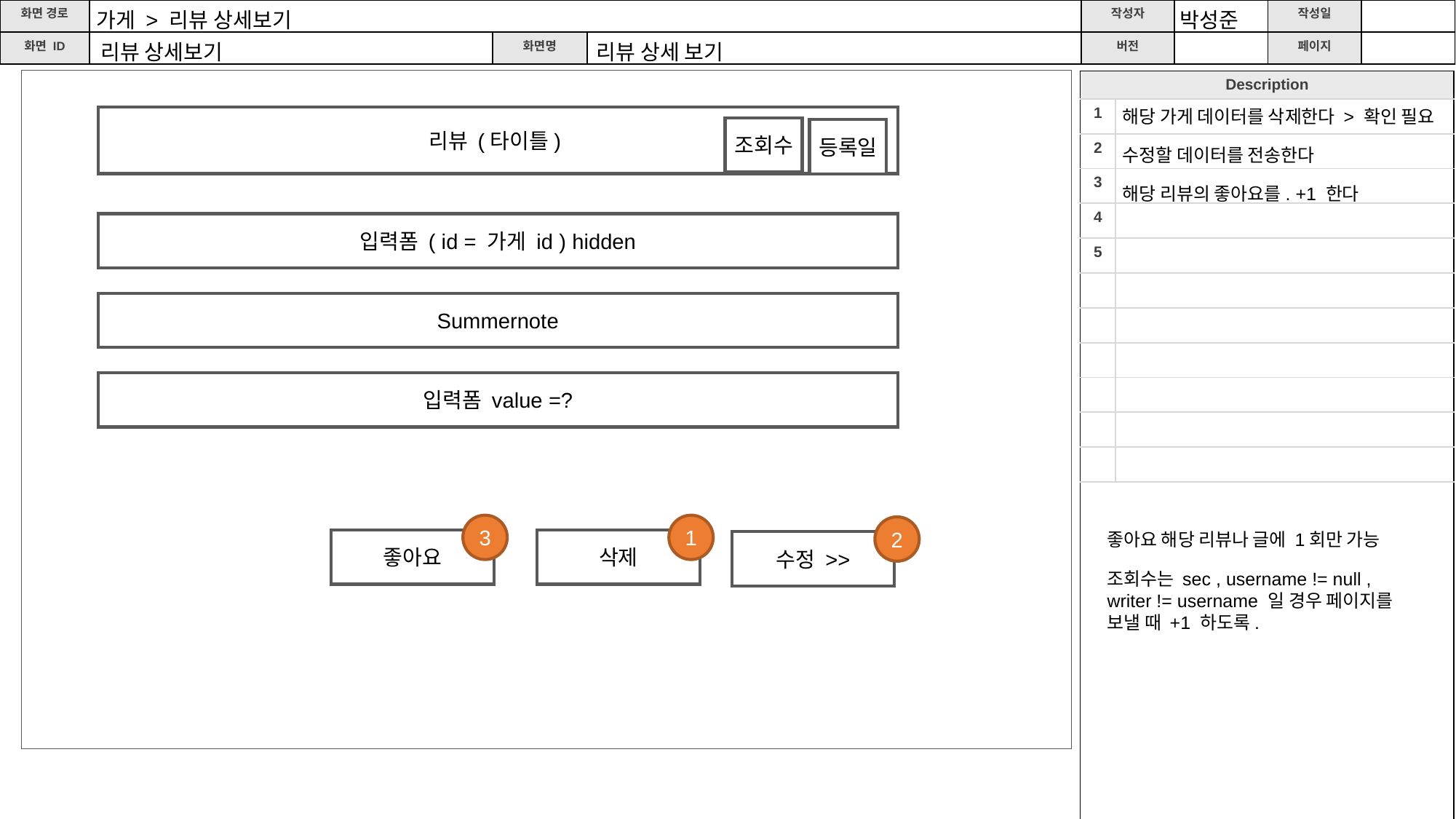

가게 > 리뷰 상세보기
박성준
리뷰 상세보기
리뷰 상세 보기
해당 가게 데이터를 삭제한다 > 확인 필요
가게 ㅇㅇㄴ
리뷰 (타이틀)
조회수
등록일
수정할 데이터를 전송한다
해당 리뷰의 좋아요를. +1 한다
입력폼 ( id = 가게 id ) hidden
Summernote
입력폼 value =?
3
1
2
좋아요 해당 리뷰나 글에 1회만 가능
좋아요
삭제
수정 >>
조회수는 sec , username != null ,
writer != username 일 경우 페이지를 보낼 때 +1 하도록.